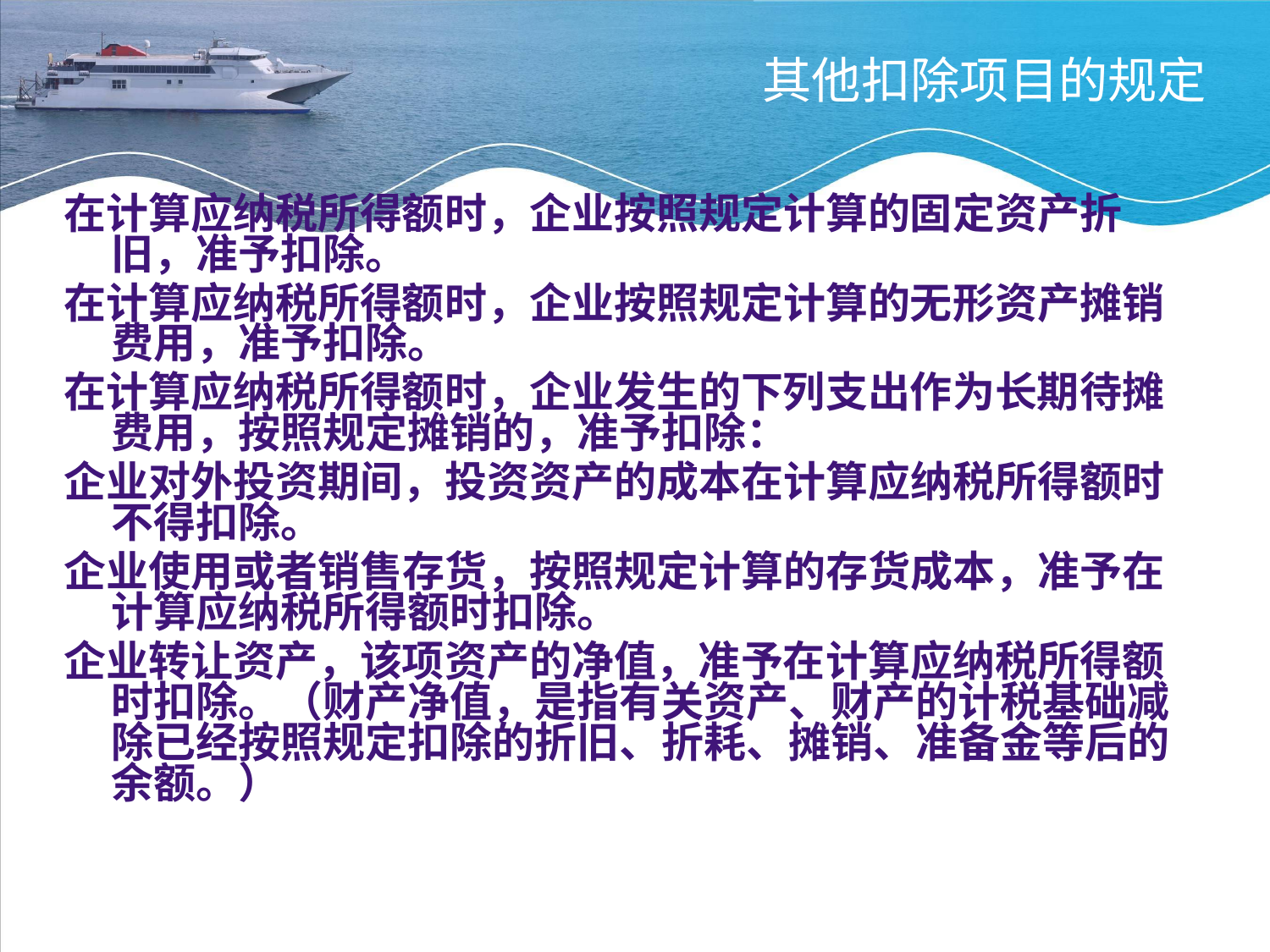

# 其他扣除项目的规定
在计算应纳税所得额时，企业按照规定计算的固定资产折旧，准予扣除。
在计算应纳税所得额时，企业按照规定计算的无形资产摊销费用，准予扣除。
在计算应纳税所得额时，企业发生的下列支出作为长期待摊费用，按照规定摊销的，准予扣除：
企业对外投资期间，投资资产的成本在计算应纳税所得额时不得扣除。
企业使用或者销售存货，按照规定计算的存货成本，准予在计算应纳税所得额时扣除。
企业转让资产，该项资产的净值，准予在计算应纳税所得额时扣除。（财产净值，是指有关资产、财产的计税基础减除已经按照规定扣除的折旧、折耗、摊销、准备金等后的余额。）